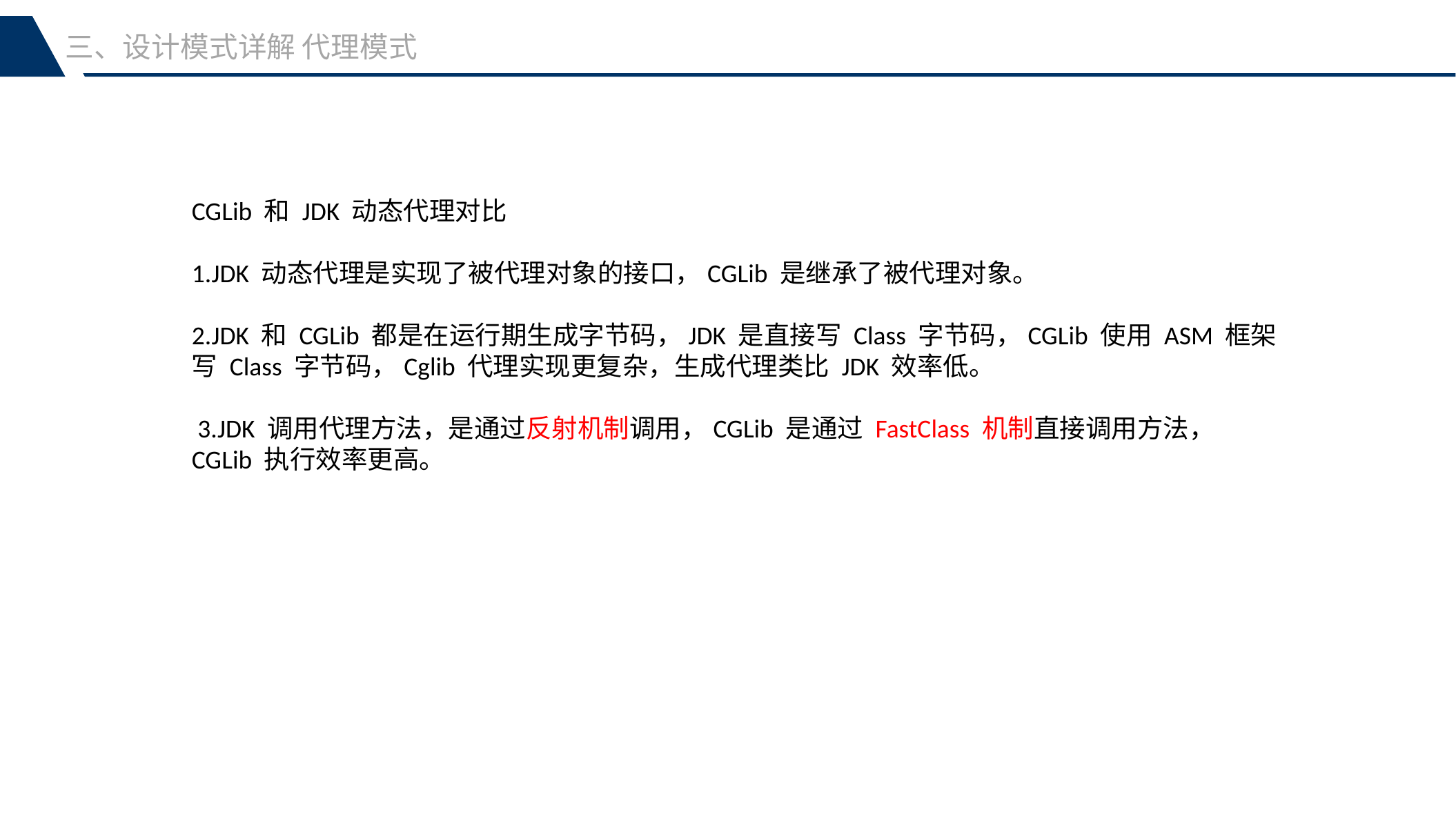

三、设计模式详解 代理模式

CGLib 和 JDK 动态代理对比

1.JDK 动态代理是实现了被代理对象的接口，CGLib 是继承了被代理对象。

2.JDK 和 CGLib 都是在运行期生成字节码，JDK 是直接写 Class 字节码，CGLib 使用 ASM 框架写 Class 字节码，Cglib 代理实现更复杂，生成代理类比 JDK 效率低。

 3.JDK 调用代理方法，是通过反射机制调用，CGLib 是通过 FastClass 机制直接调用方法， CGLib 执行效率更高。